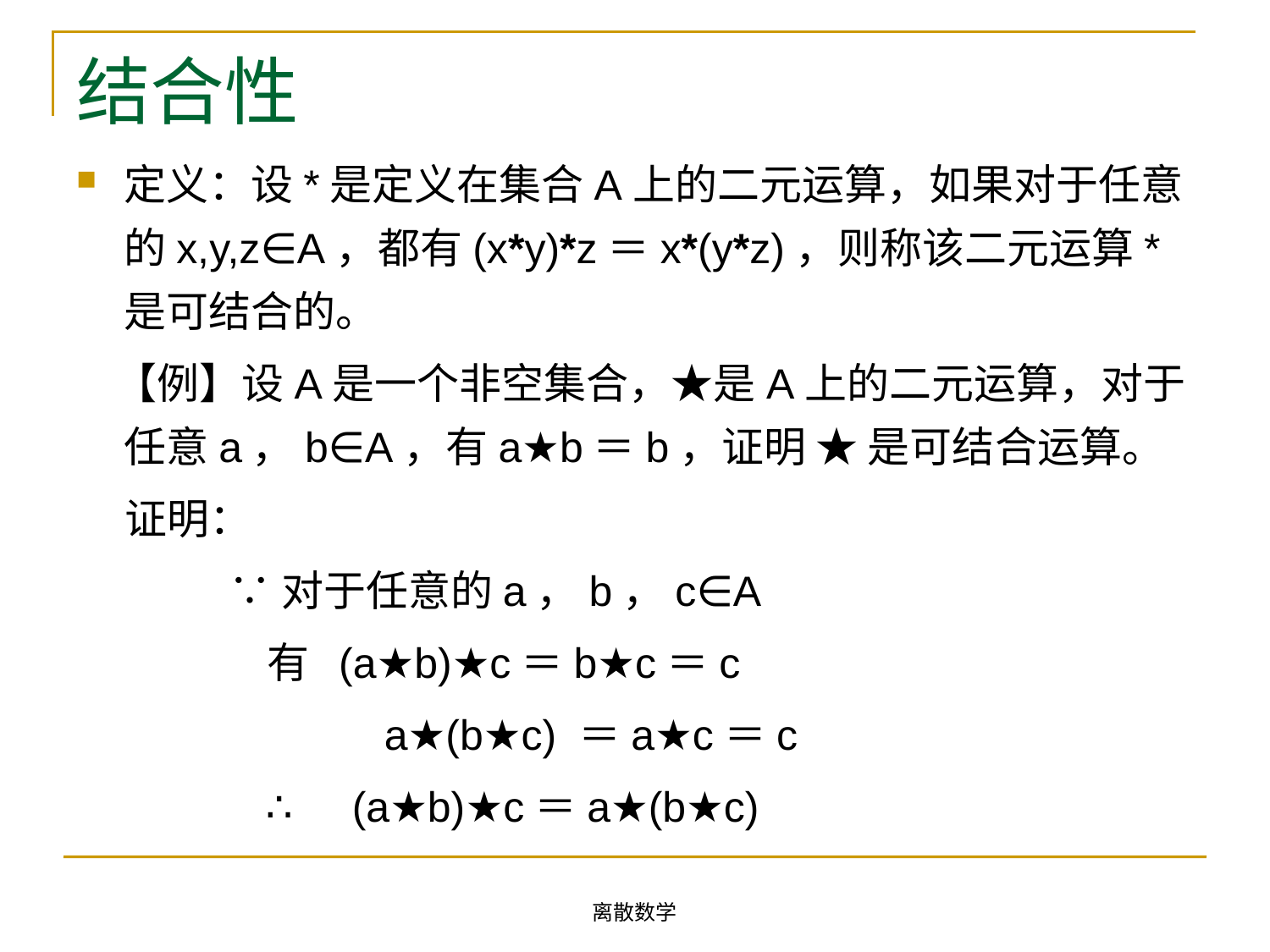

# 结合性
定义：设*是定义在集合A上的二元运算，如果对于任意的x,y,z∈A，都有(x*y)*z＝x*(y*z)，则称该二元运算*是可结合的。
   【例】设A是一个非空集合，★是A上的二元运算，对于任意a，b∈A，有a★b＝b，证明 ★ 是可结合运算。
    证明：
                ∵对于任意的a，b，c∈A
                   有  (a★b)★c＝b★c＝c
                          a★(b★c) ＝a★c＝c
                ∴     (a★b)★c＝a★(b★c)

18
离散数学